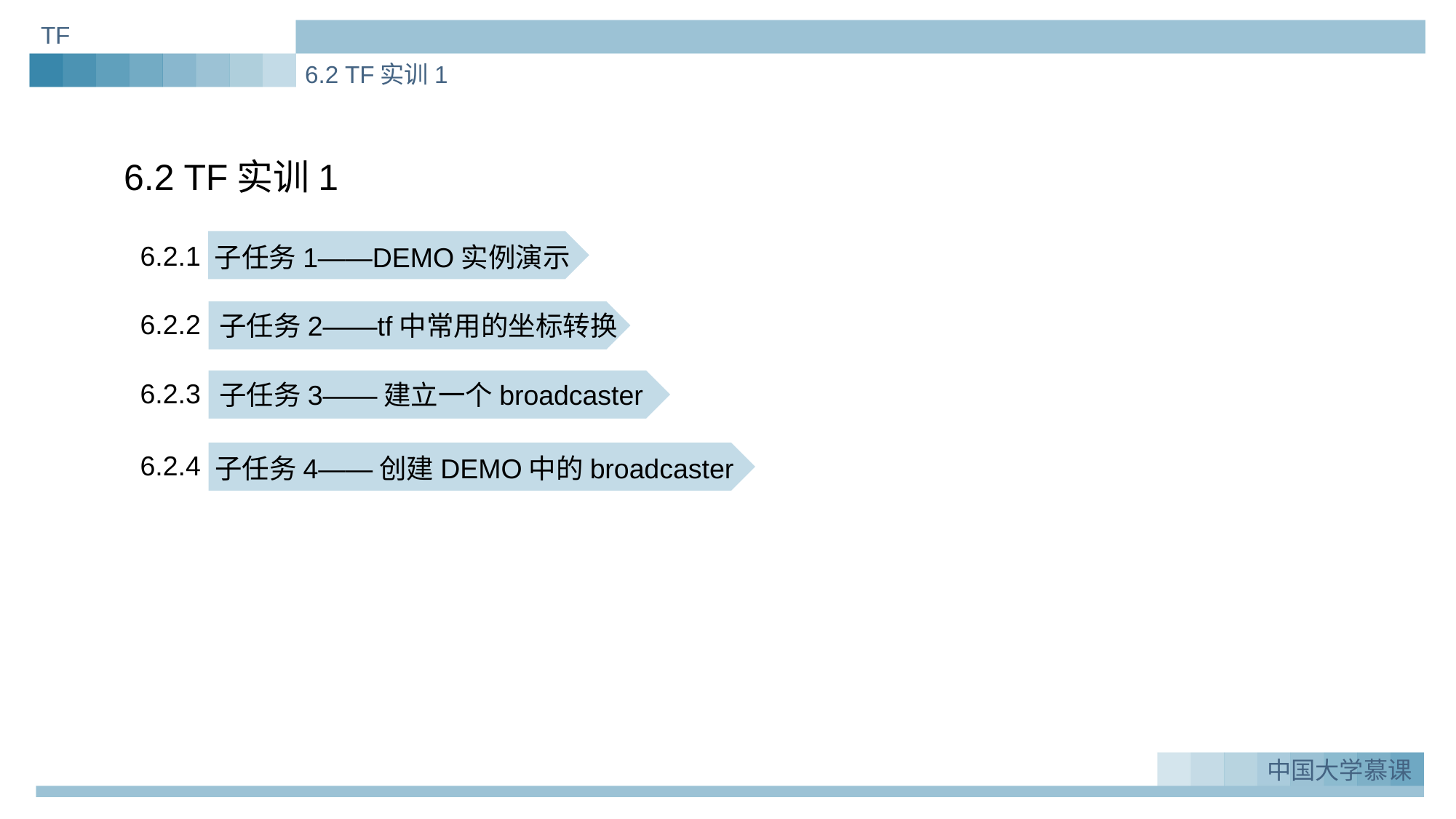

TF
6.2 TF实训1
6.2 TF实训1

6.2.1
子任务1——DEMO实例演示
6.2.2

子任务2——tf中常用的坐标转换
6.2.3

子任务3——建立一个broadcaster
6.2.4

子任务4——创建DEMO中的broadcaster
中国大学慕课